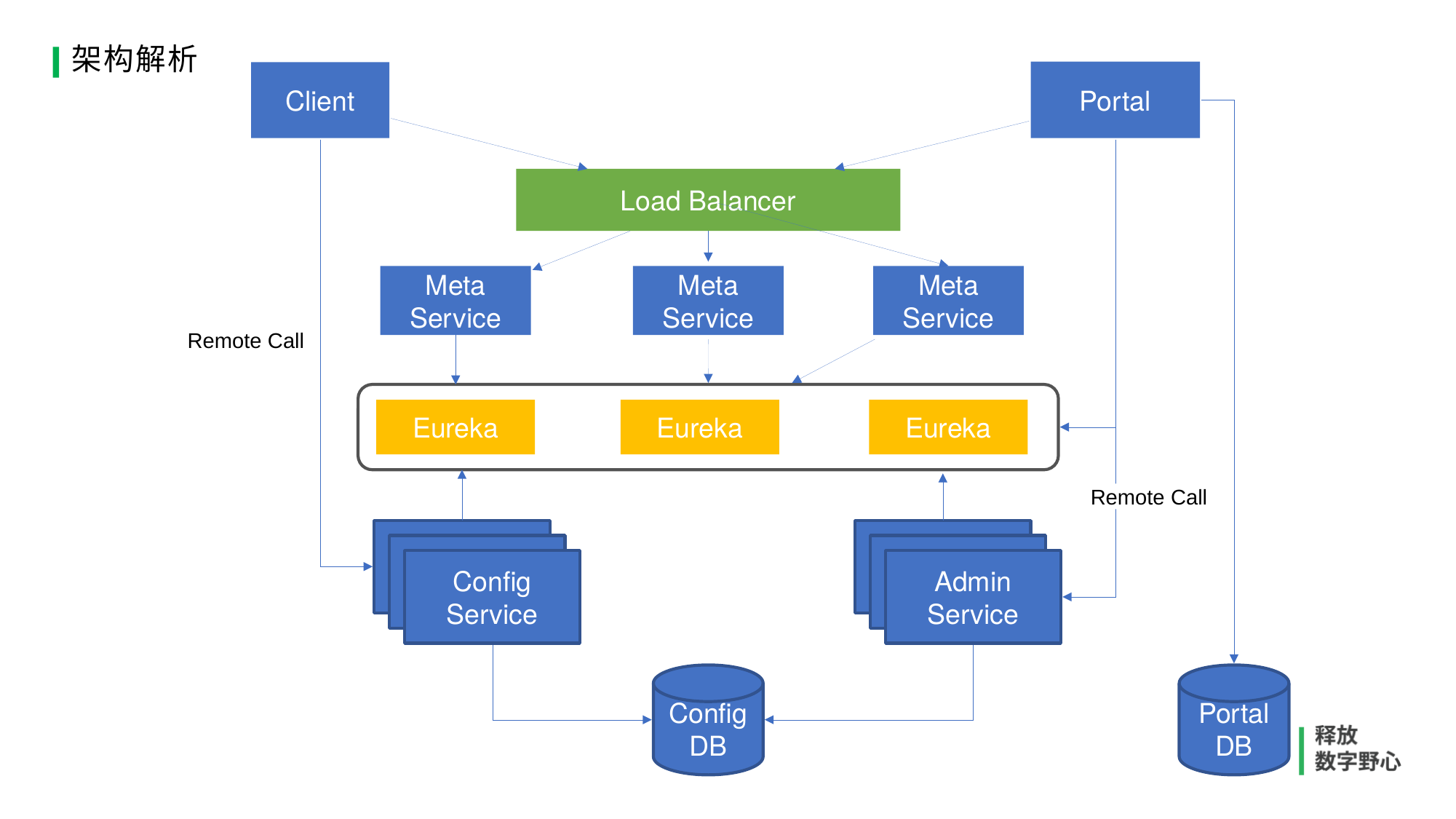

# 架构解析

Portal

Client

Load Balancer

Meta
Service

Meta
Service

Meta
Service

Remote Call

Eureka

Eureka

Eureka

Remote Call

Admin
Service

Admin
Service

Admin
Service

Admin
Service

Config
Service

Admin
Service

Config
DB

Portal
DB